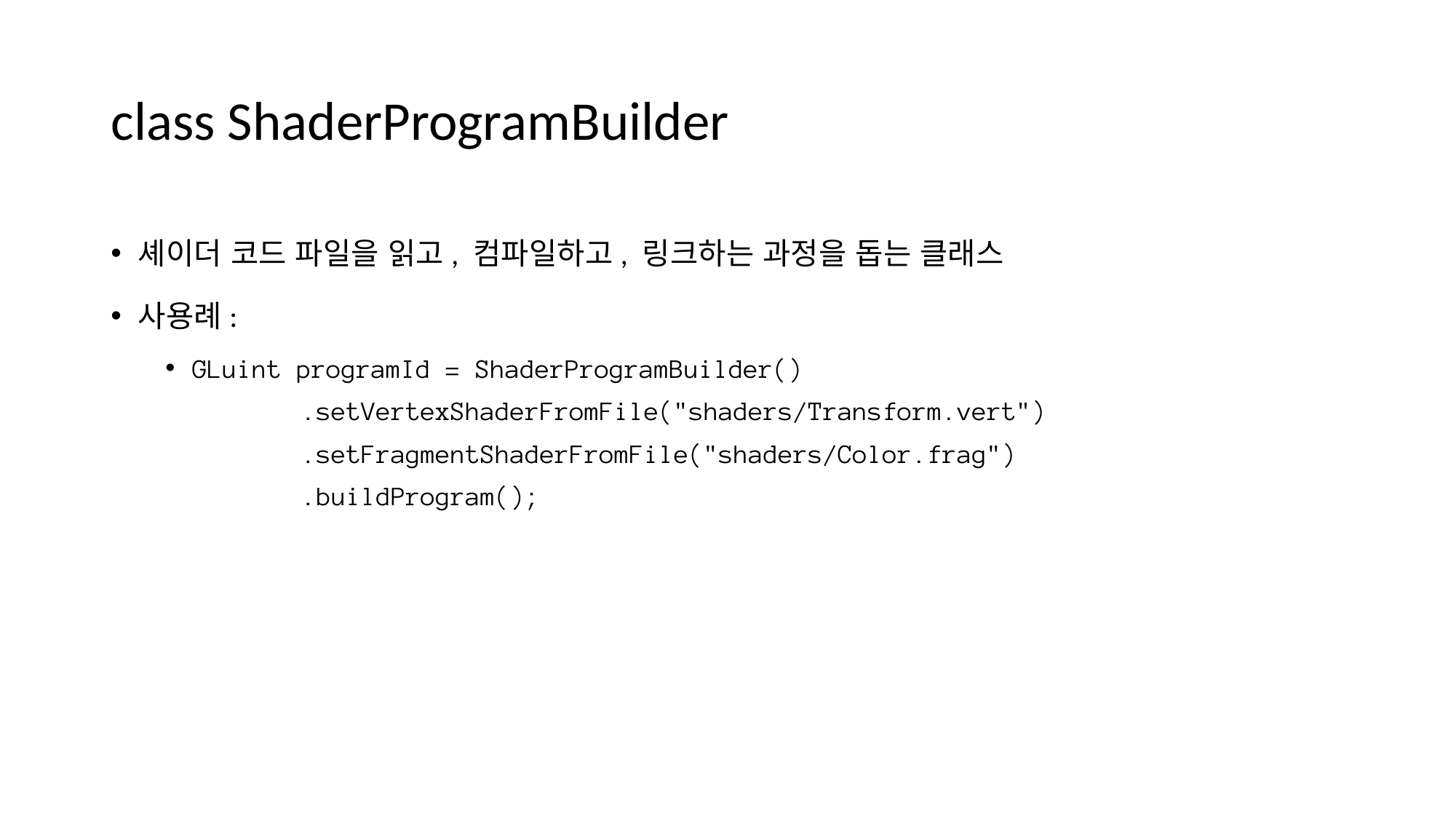

# class ShaderProgramBuilder
셰이더 코드 파일을 읽고, 컴파일하고, 링크하는 과정을 돕는 클래스
사용례:
GLuint programId = ShaderProgramBuilder()
	.setVertexShaderFromFile("shaders/Transform.vert")
	.setFragmentShaderFromFile("shaders/Color.frag")
	.buildProgram();